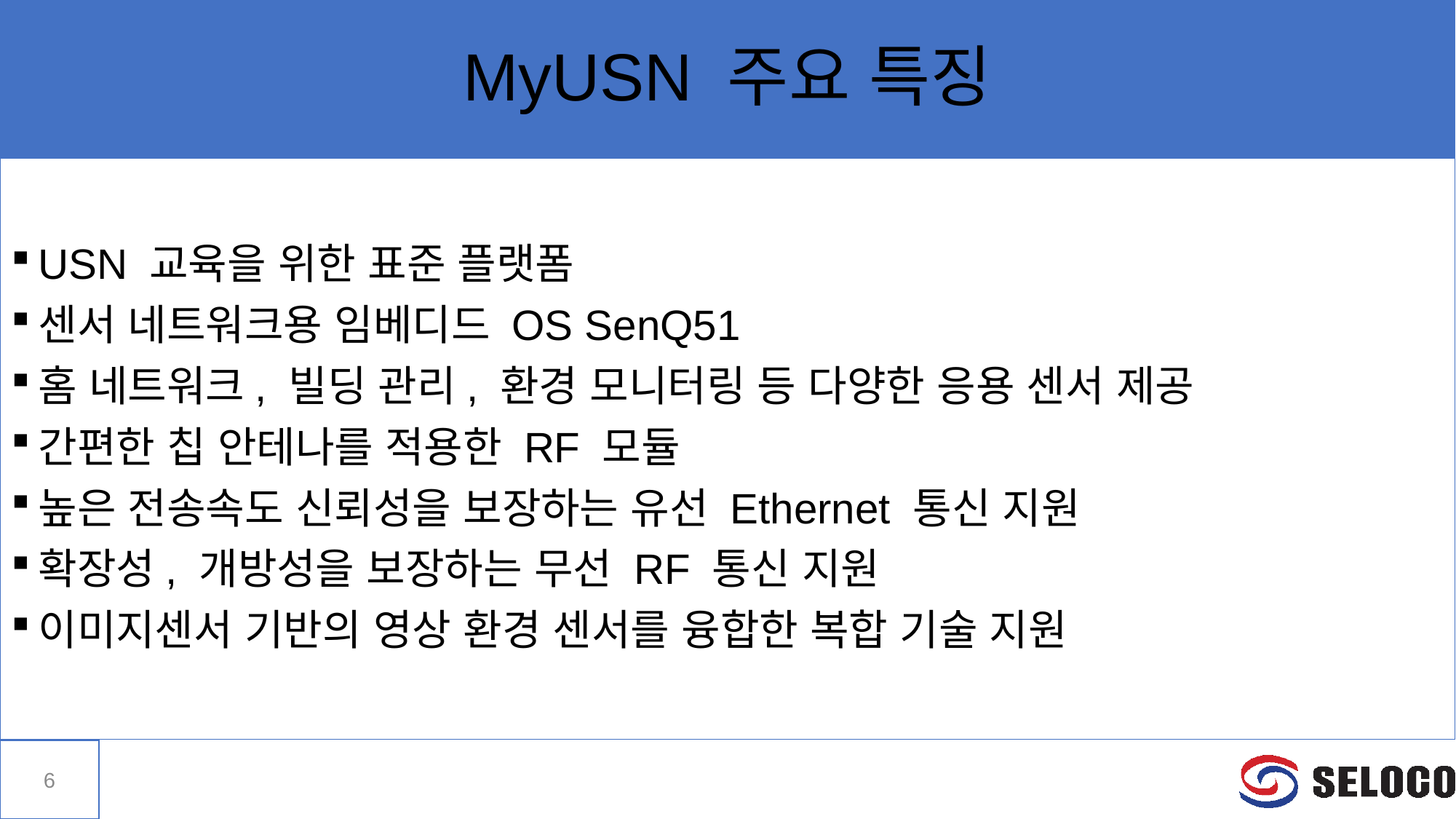

# MyUSN 주요 특징
USN 교육을 위한 표준 플랫폼
센서 네트워크용 임베디드 OS SenQ51
홈 네트워크, 빌딩 관리, 환경 모니터링 등 다양한 응용 센서 제공
간편한 칩 안테나를 적용한 RF 모듈
높은 전송속도 신뢰성을 보장하는 유선 Ethernet 통신 지원
확장성, 개방성을 보장하는 무선 RF 통신 지원
이미지센서 기반의 영상 환경 센서를 융합한 복합 기술 지원
6